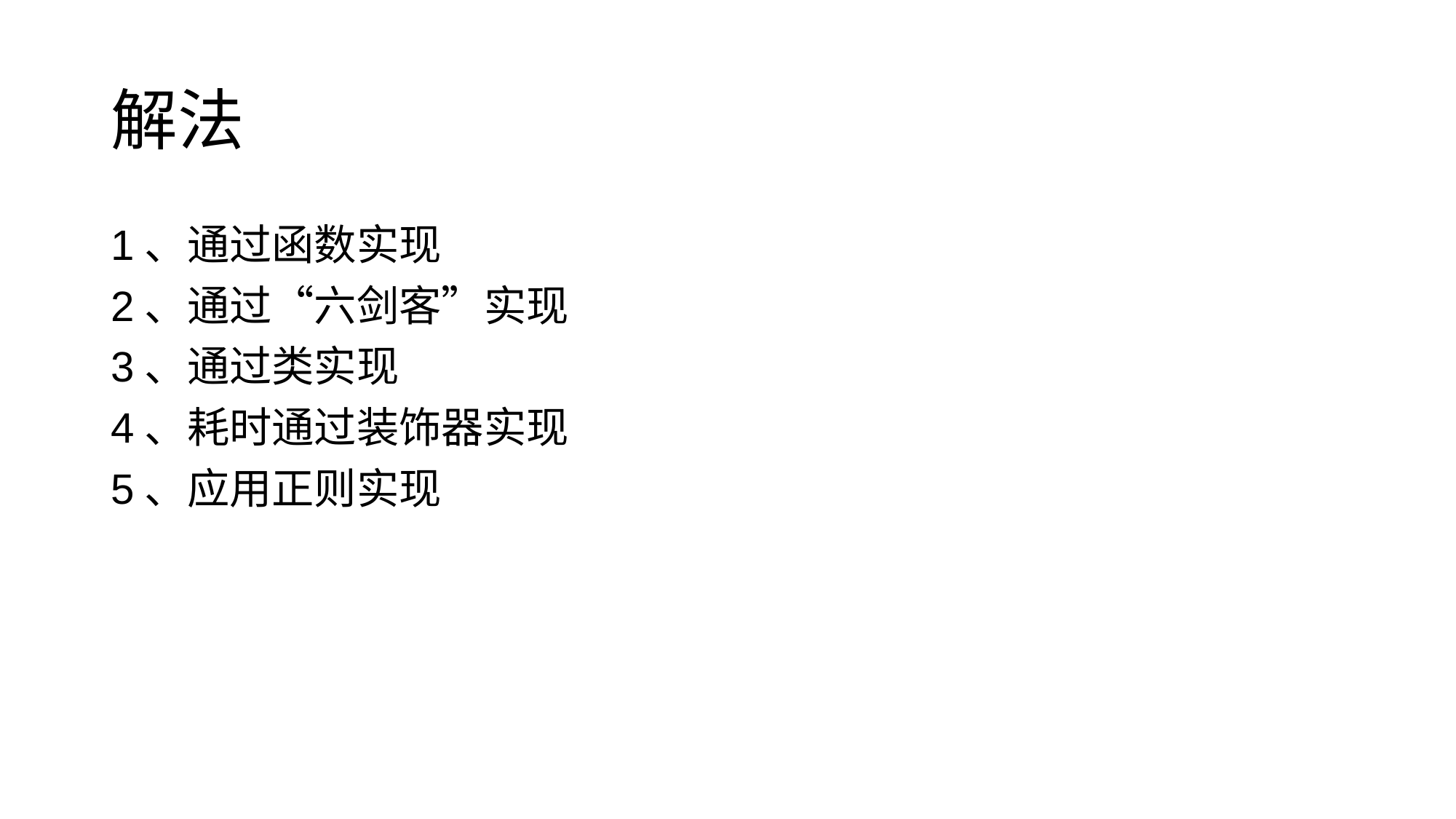

# 解法
1、通过函数实现
2、通过“六剑客”实现
3、通过类实现
4、耗时通过装饰器实现
5、应用正则实现